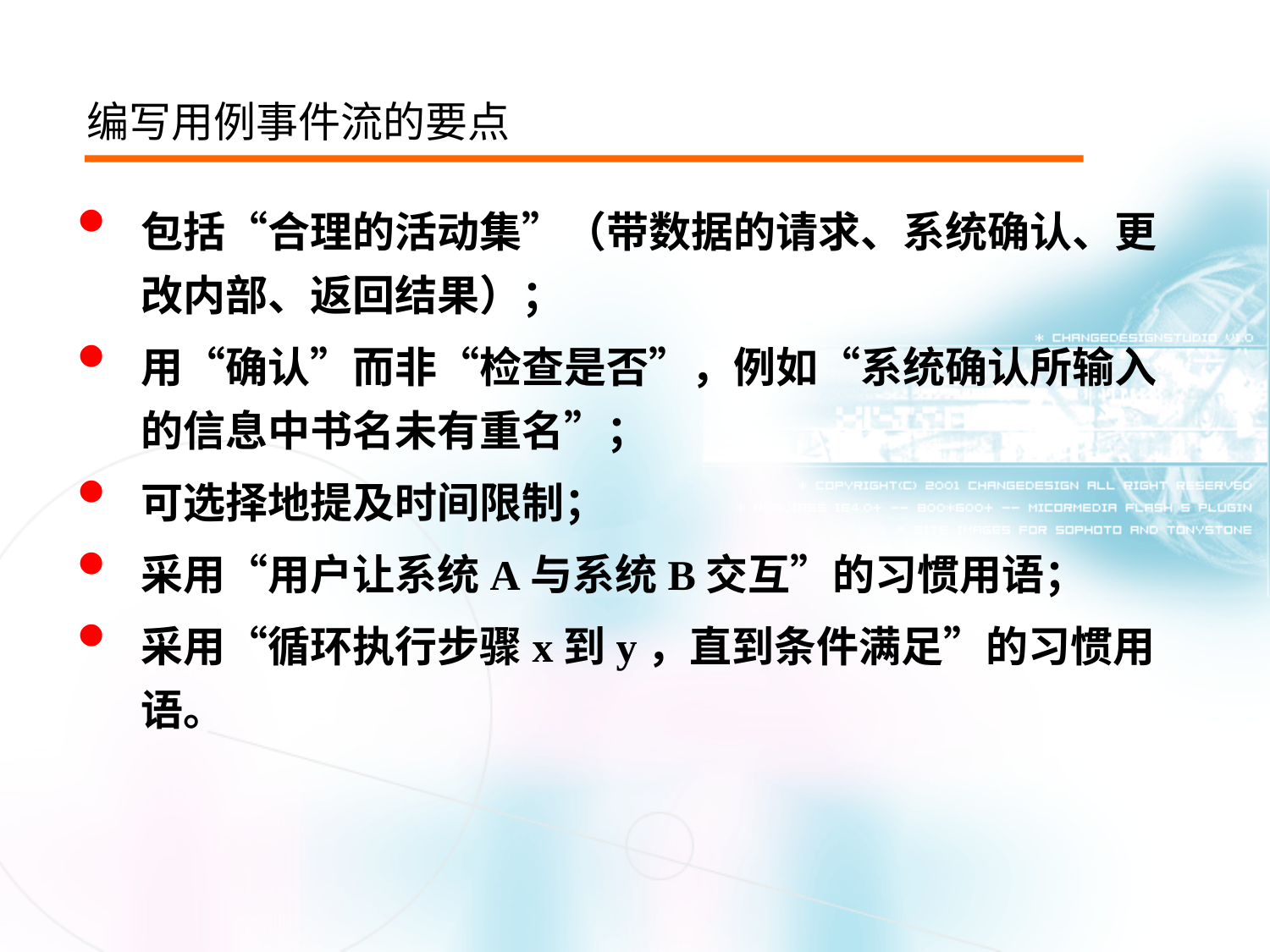

编写用例事件流的要点
包括“合理的活动集”（带数据的请求、系统确认、更改内部、返回结果）；
用“确认”而非“检查是否”，例如“系统确认所输入的信息中书名未有重名”；
可选择地提及时间限制；
采用“用户让系统A与系统B交互”的习惯用语；
采用“循环执行步骤x到y，直到条件满足”的习惯用语。